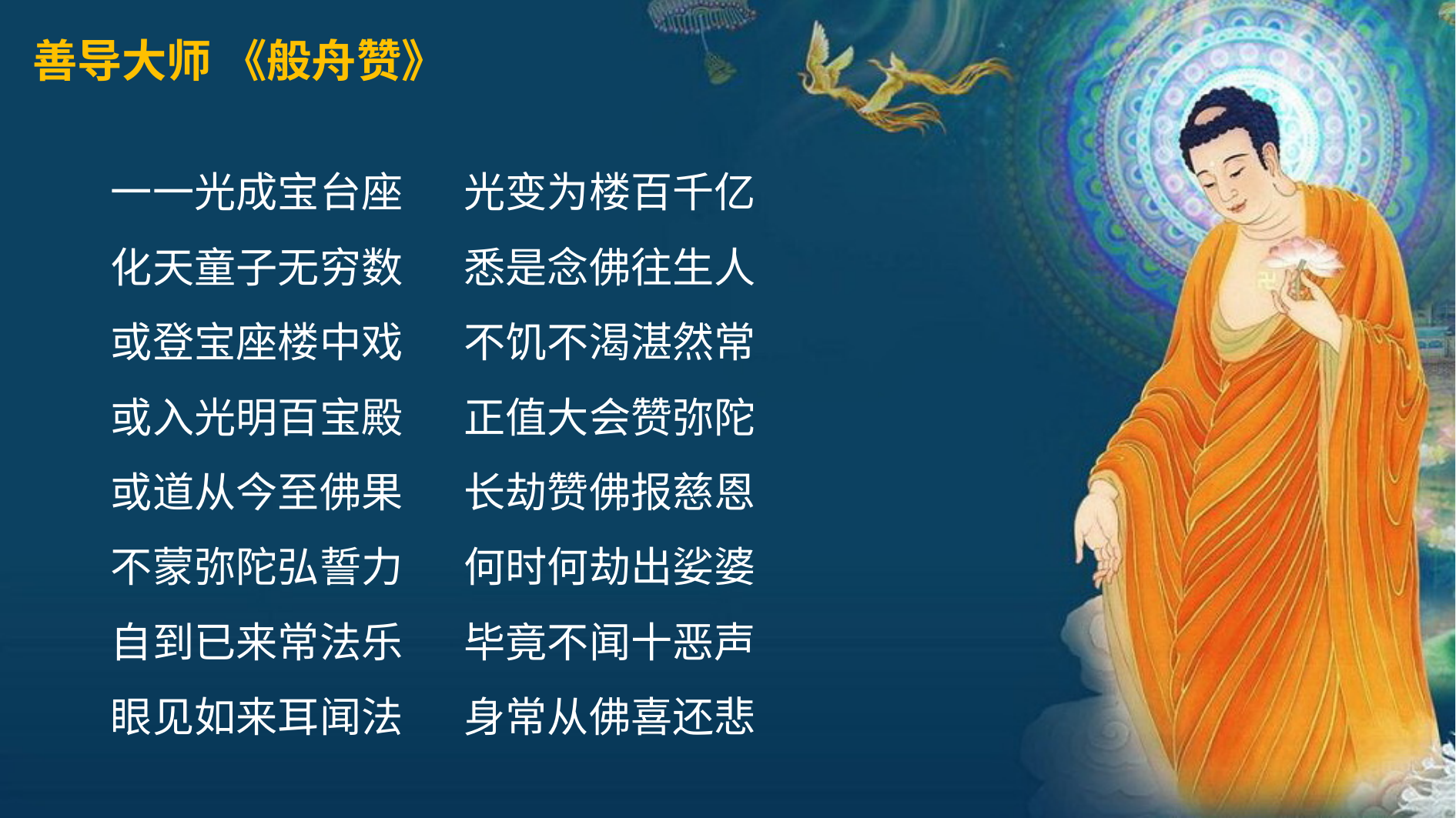

善导大师 《般舟赞》
一一光成宝台座　  光变为楼百千亿
化天童子无穷数　  悉是念佛往生人
或登宝座楼中戏  　不饥不渴湛然常
或入光明百宝殿　  正值大会赞弥陀
或道从今至佛果　  长劫赞佛报慈恩
不蒙弥陀弘誓力　  何时何劫出娑婆
自到已来常法乐　  毕竟不闻十恶声
眼见如来耳闻法  　身常从佛喜还悲